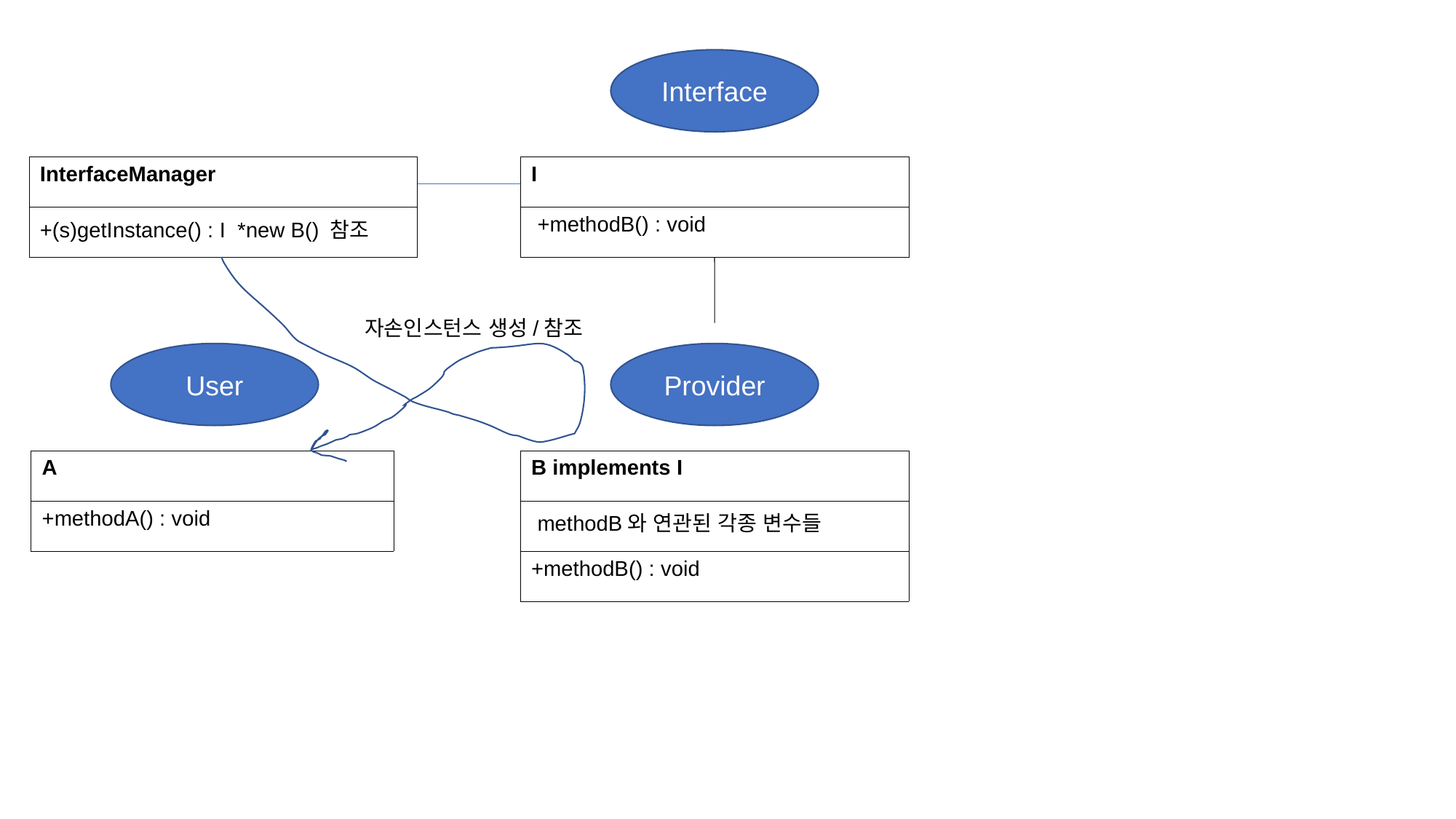

Interface
| InterfaceManager |
| --- |
| +(s)getInstance() : I \*new B() 참조 |
| I |
| --- |
| +methodB() : void |

자손인스턴스 생성/참조
User
Provider
| B implements I |
| --- |
| methodB와 연관된 각종 변수들 |
| +methodB() : void |
| A |
| --- |
| +methodA() : void |